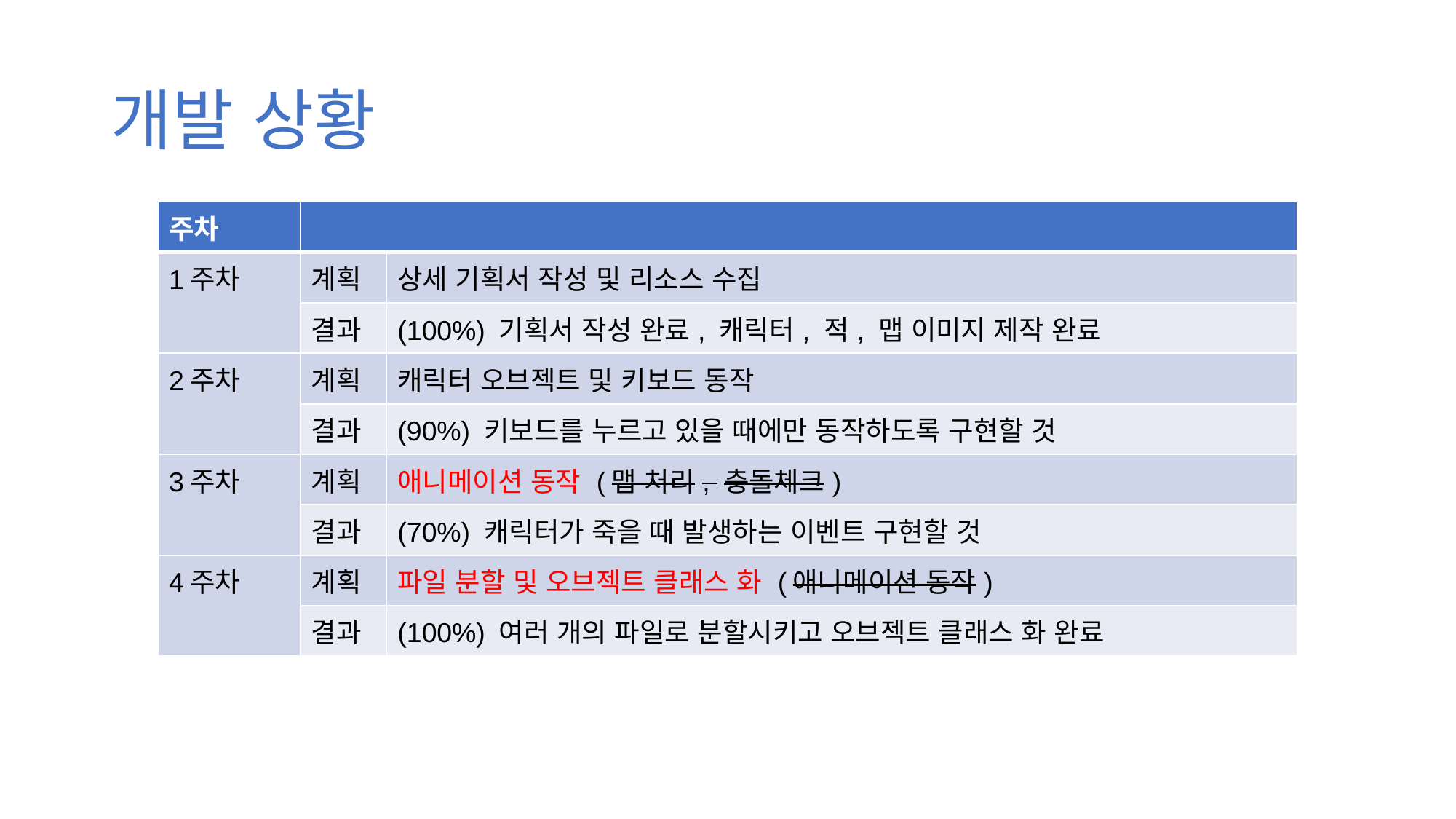

# 개발 상황
| 주차 |  |  |
| --- | --- | --- |
| 1주차 | 계획 | 상세 기획서 작성 및 리소스 수집 |
|  | 결과 | (100%) 기획서 작성 완료, 캐릭터, 적, 맵 이미지 제작 완료 |
| 2주차 | 계획 | 캐릭터 오브젝트 및 키보드 동작 |
|  | 결과 | (90%) 키보드를 누르고 있을 때에만 동작하도록 구현할 것 |
| 3주차 | 계획 | 애니메이션 동작 (맵 처리, 충돌체크) |
|  | 결과 | (70%) 캐릭터가 죽을 때 발생하는 이벤트 구현할 것 |
| 4주차 | 계획 | 파일 분할 및 오브젝트 클래스 화 (애니메이션 동작) |
|  | 결과 | (100%) 여러 개의 파일로 분할시키고 오브젝트 클래스 화 완료 |